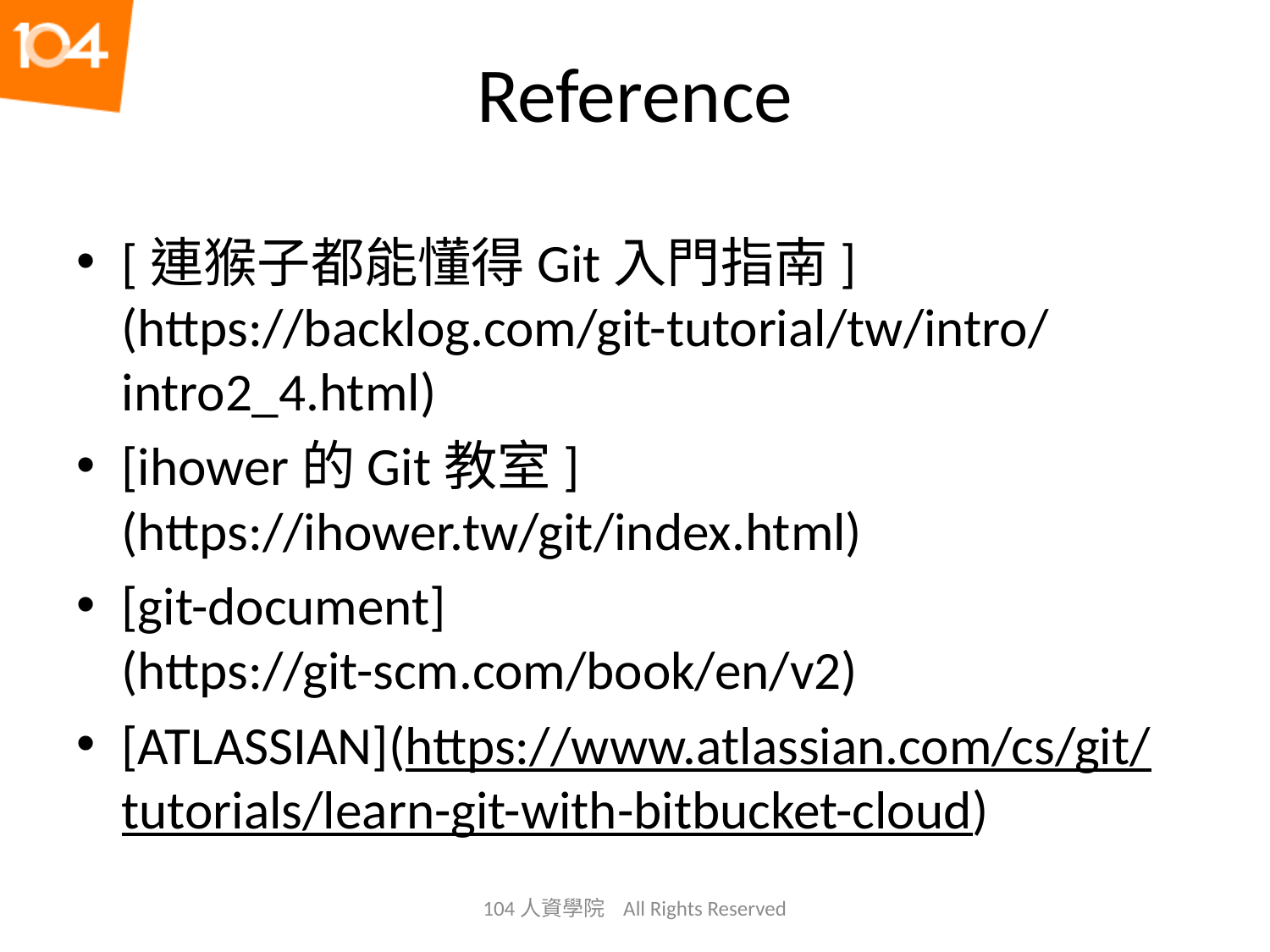

# Reference
[連猴子都能懂得Git入門指南]
(https://backlog.com/git-tutorial/tw/intro/intro2_4.html)
[ihower的Git教室]
(https://ihower.tw/git/index.html)
[git-document]
(https://git-scm.com/book/en/v2)
[ATLASSIAN](https://www.atlassian.com/cs/git/tutorials/learn-git-with-bitbucket-cloud)

104人資學院  All Rights Reserved